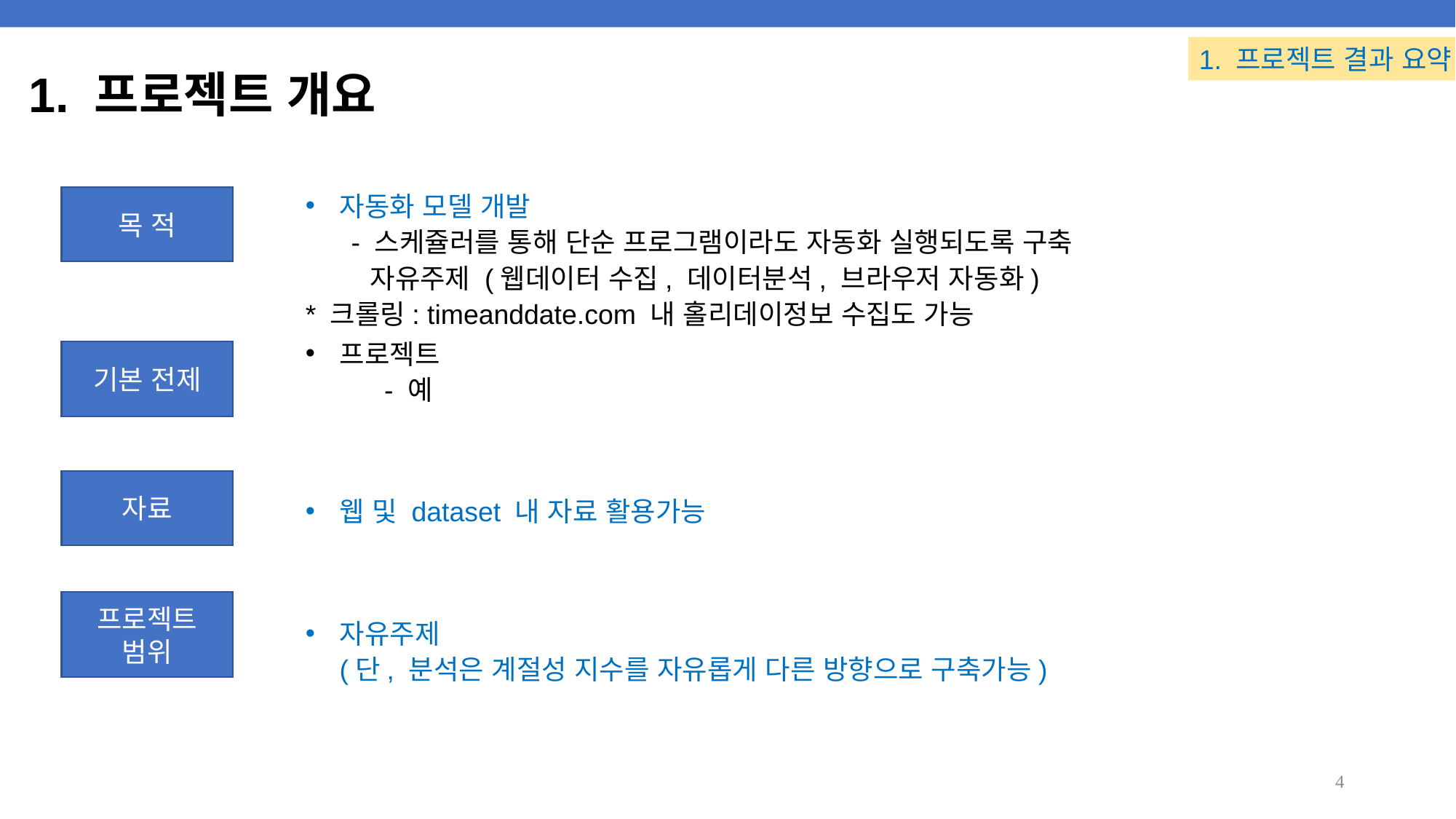

1. 프로젝트 결과 요약
# 1. 프로젝트 개요
자동화 모델 개발
      - 스케쥴러를 통해 단순 프로그램이라도 자동화 실행되도록 구축
    자유주제 (웹데이터 수집, 데이터분석, 브라우저 자동화)
* 크롤링: timeanddate.com 내 홀리데이정보 수집도 가능
목 적
프로젝트
     - 예
기본 전제
자료
웹 및 dataset 내 자료 활용가능
프로젝트
범위
자유주제
(단, 분석은 계절성 지수를 자유롭게 다른 방향으로 구축가능)
4